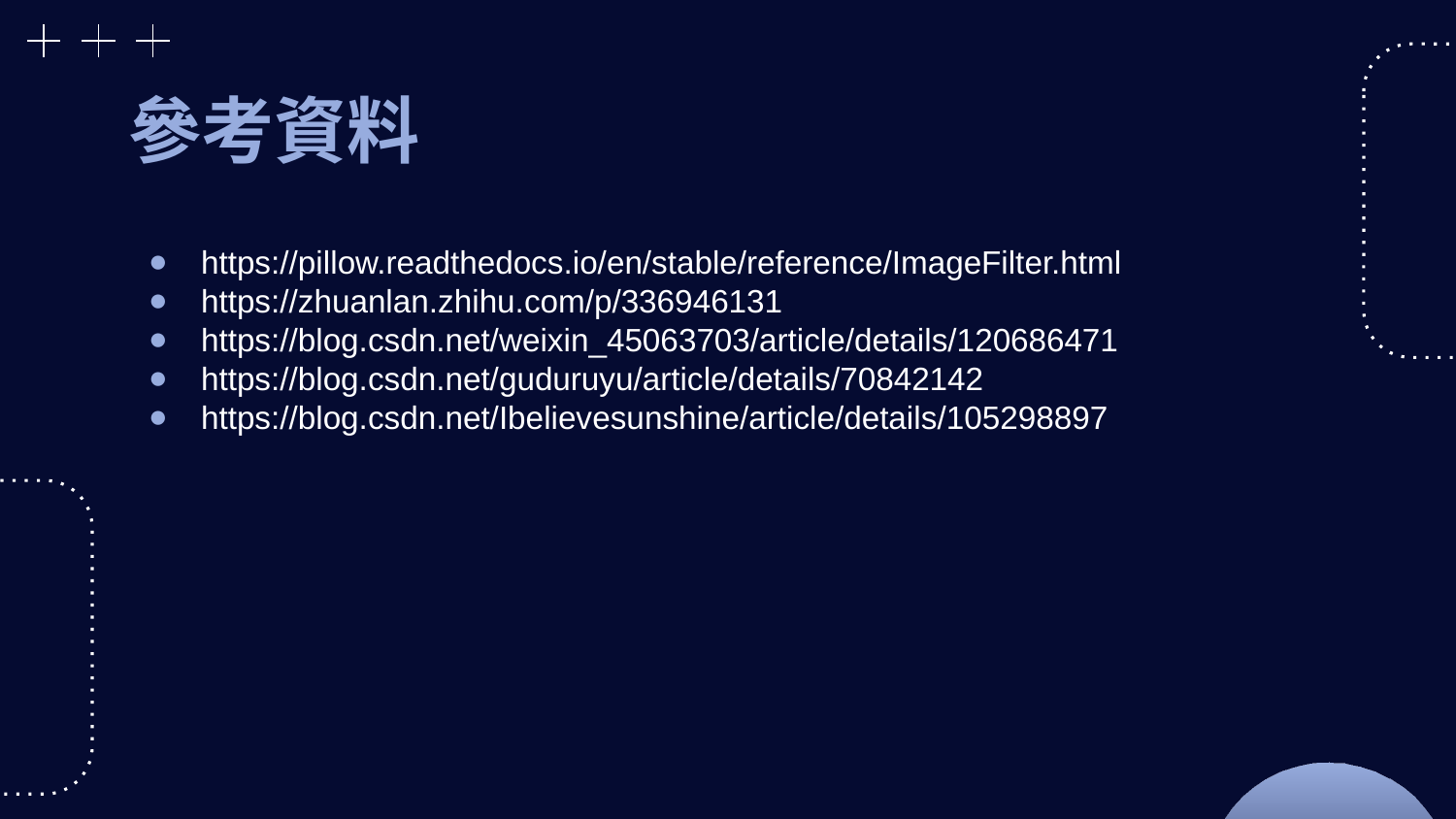

# 參考資料

https://pillow.readthedocs.io/en/stable/reference/ImageFilter.html
https://zhuanlan.zhihu.com/p/336946131
https://blog.csdn.net/weixin_45063703/article/details/120686471
https://blog.csdn.net/guduruyu/article/details/70842142
https://blog.csdn.net/Ibelievesunshine/article/details/105298897